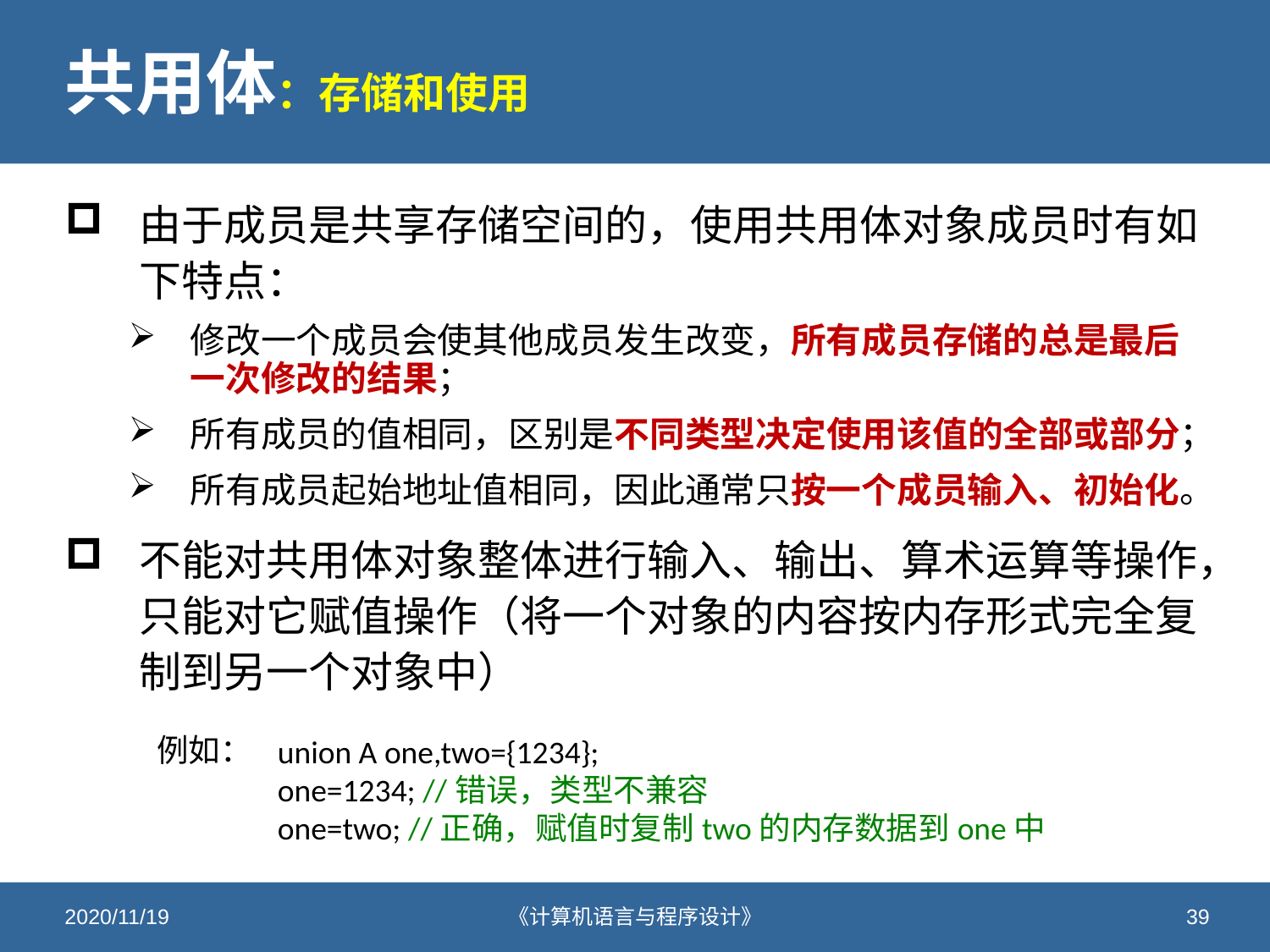

# 共用体：存储和使用
由于成员是共享存储空间的，使用共用体对象成员时有如下特点：
修改一个成员会使其他成员发生改变，所有成员存储的总是最后一次修改的结果；
所有成员的值相同，区别是不同类型决定使用该值的全部或部分；
所有成员起始地址值相同，因此通常只按一个成员输入、初始化。
不能对共用体对象整体进行输入、输出、算术运算等操作，只能对它赋值操作（将一个对象的内容按内存形式完全复制到另一个对象中）
例如：
union A one,two={1234};
one=1234; //错误，类型不兼容
one=two; //正确，赋值时复制two的内存数据到one中
2020/11/19
《计算机语言与程序设计》
39